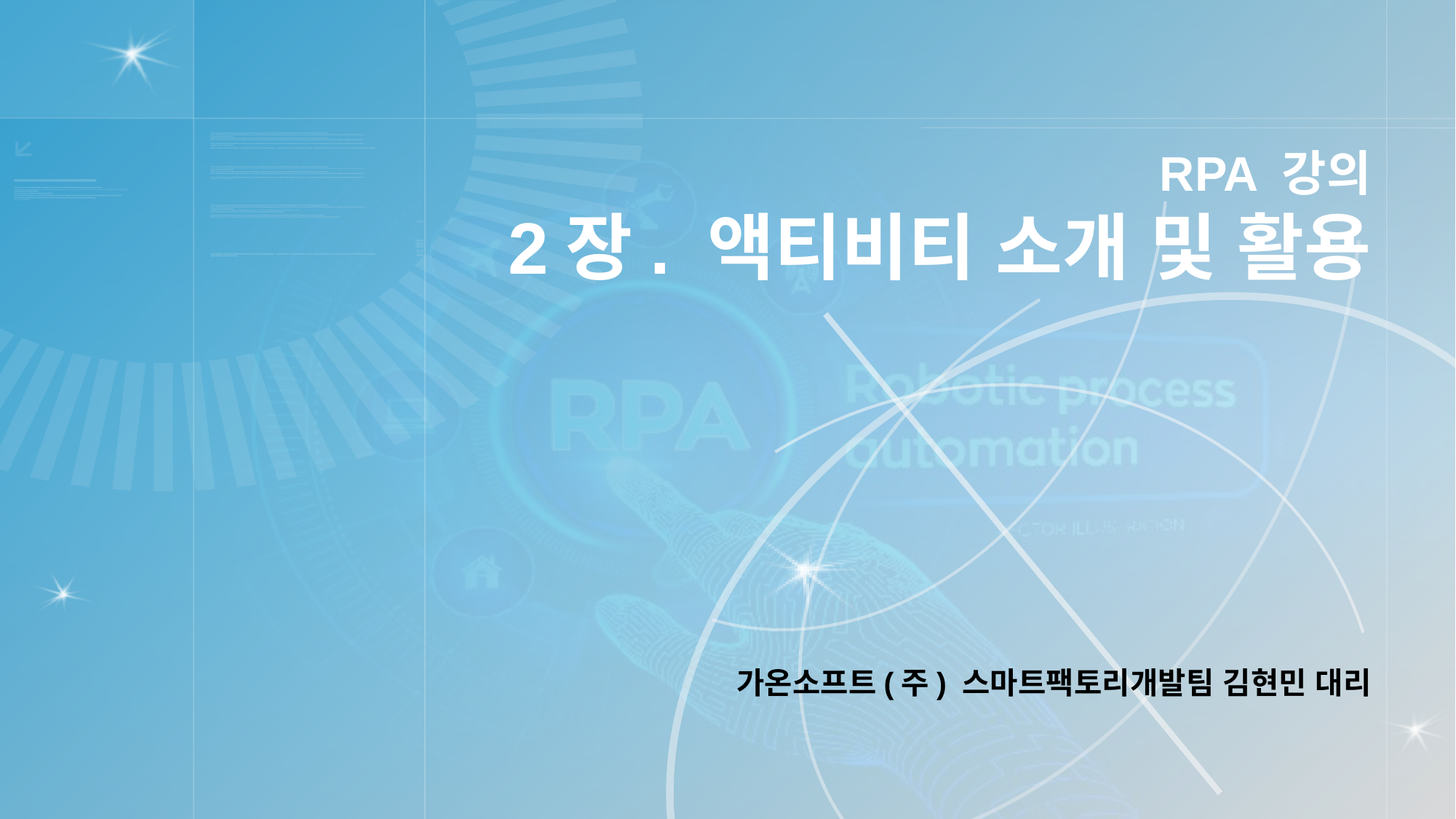

# RPA 강의 2장. 액티비티 소개 및 활용
가온소프트(주) 스마트팩토리개발팀 김현민 대리